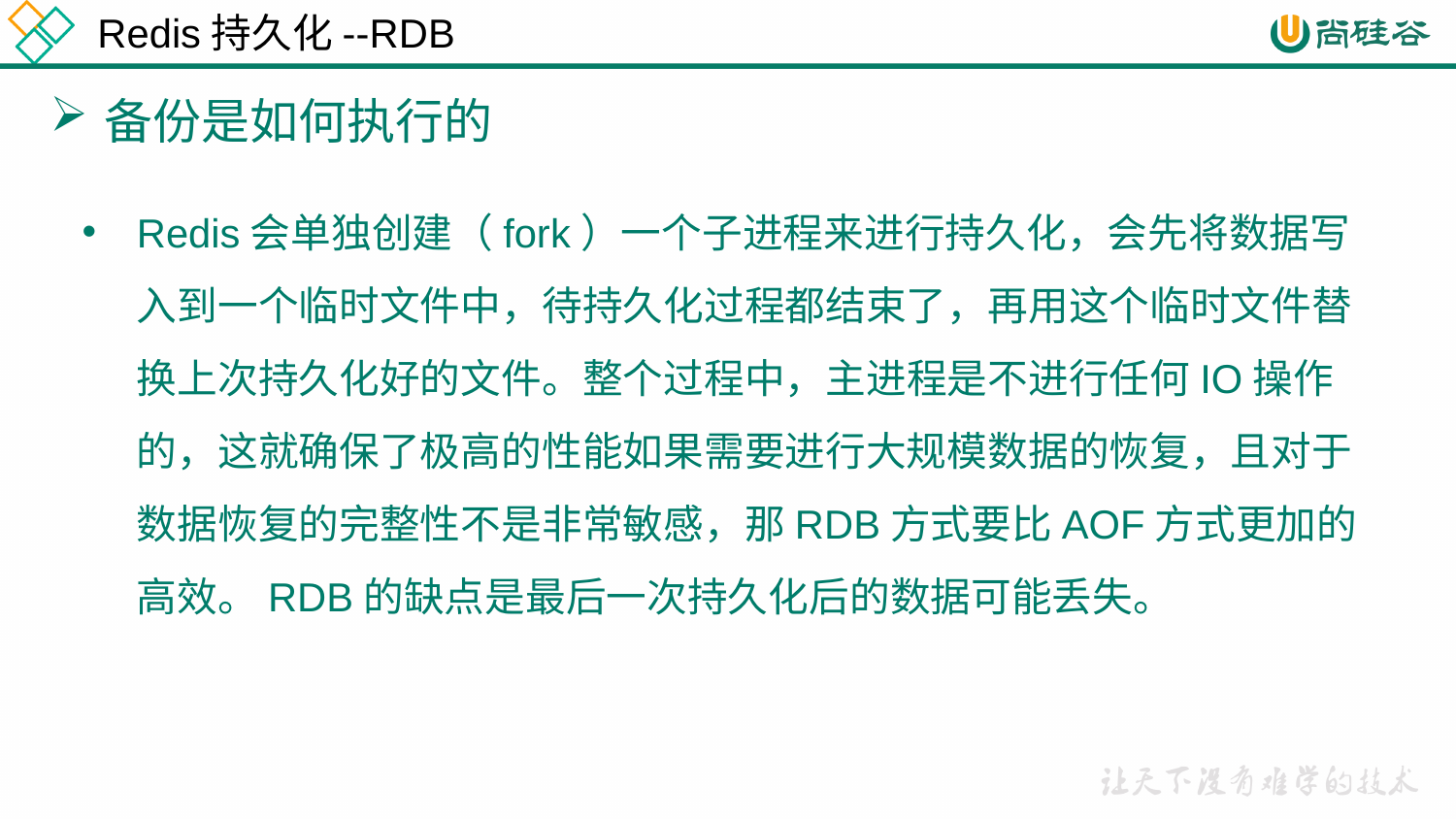

Redis持久化--RDB
备份是如何执行的
Redis会单独创建（fork）一个子进程来进行持久化，会先将数据写入到一个临时文件中，待持久化过程都结束了，再用这个临时文件替换上次持久化好的文件。整个过程中，主进程是不进行任何IO操作的，这就确保了极高的性能如果需要进行大规模数据的恢复，且对于数据恢复的完整性不是非常敏感，那RDB方式要比AOF方式更加的高效。RDB的缺点是最后一次持久化后的数据可能丢失。